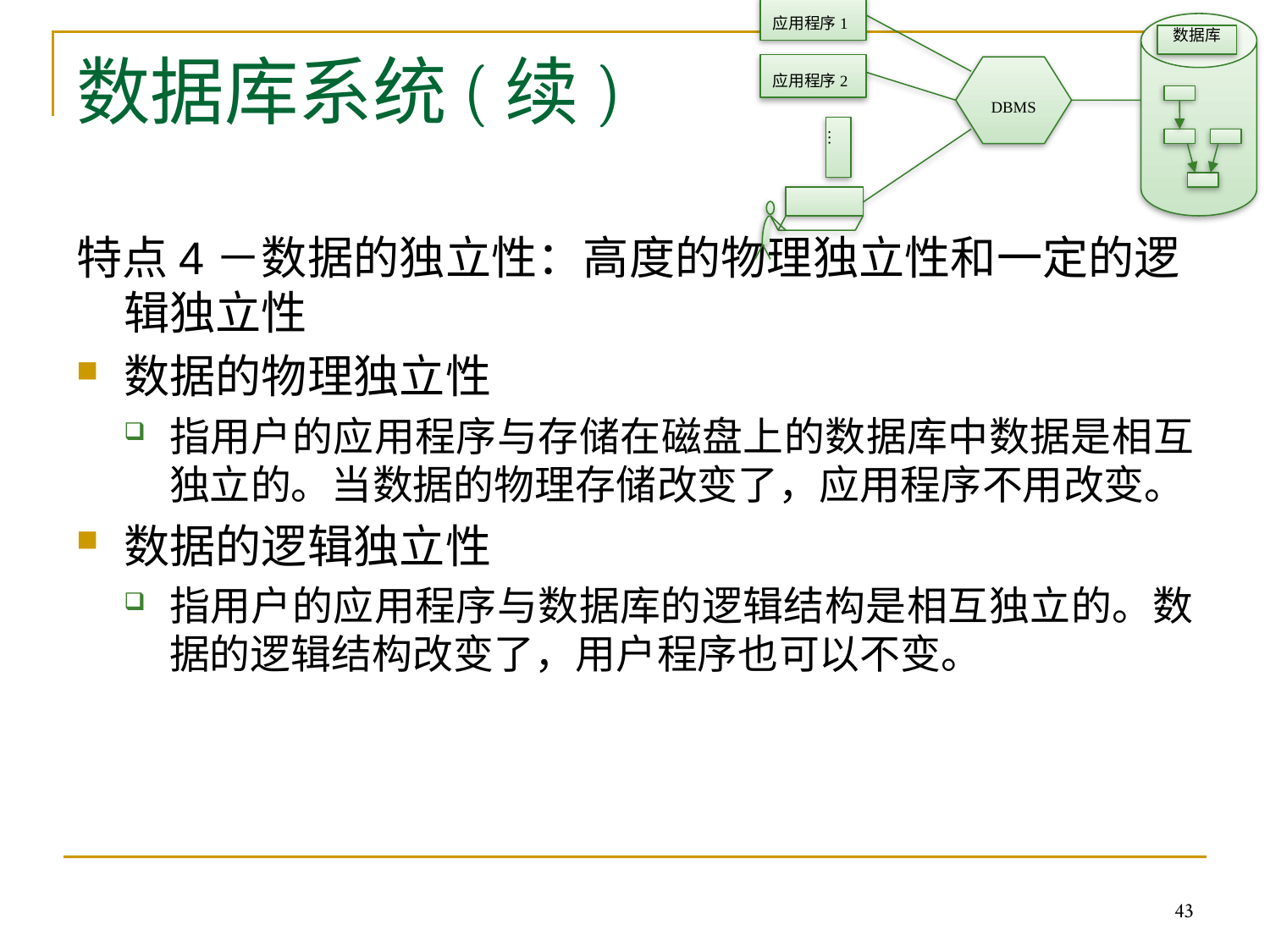

应用程序1

数据库
应用程序2
DBMS

…

# 数据库系统(续)
特点4－数据的独立性：高度的物理独立性和一定的逻辑独立性
数据的物理独立性
指用户的应用程序与存储在磁盘上的数据库中数据是相互独立的。当数据的物理存储改变了，应用程序不用改变。
数据的逻辑独立性
指用户的应用程序与数据库的逻辑结构是相互独立的。数据的逻辑结构改变了，用户程序也可以不变。
43